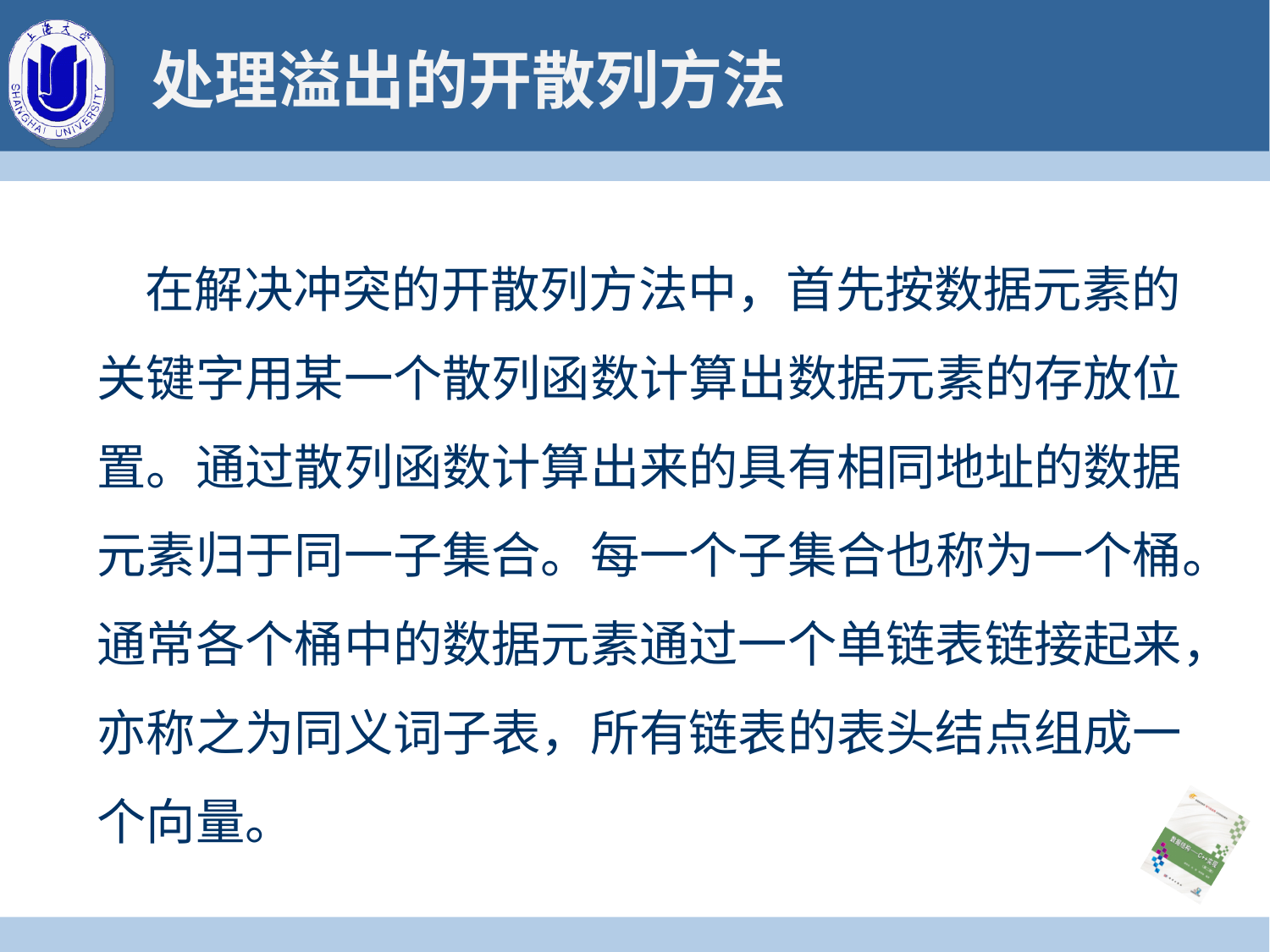

# 处理溢出的开散列方法
    在解决冲突的开散列方法中，首先按数据元素的关键字用某一个散列函数计算出数据元素的存放位置。通过散列函数计算出来的具有相同地址的数据元素归于同一子集合。每一个子集合也称为一个桶。通常各个桶中的数据元素通过一个单链表链接起来，亦称之为同义词子表，所有链表的表头结点组成一个向量。